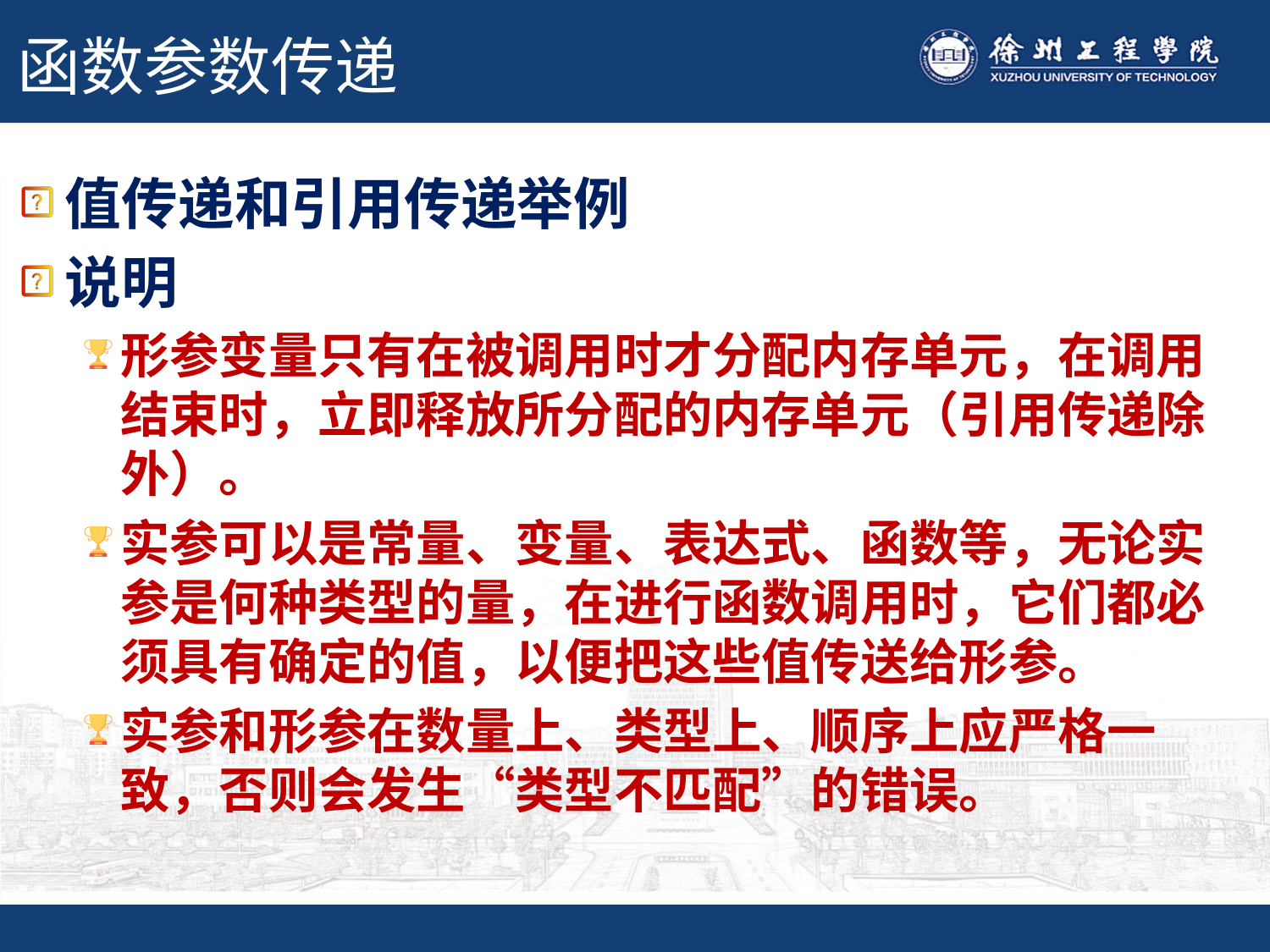

# 函数参数传递
值传递和引用传递举例
说明
形参变量只有在被调用时才分配内存单元，在调用结束时，立即释放所分配的内存单元（引用传递除外）。
实参可以是常量、变量、表达式、函数等，无论实参是何种类型的量，在进行函数调用时，它们都必须具有确定的值，以便把这些值传送给形参。
实参和形参在数量上、类型上、顺序上应严格一致，否则会发生“类型不匹配”的错误。